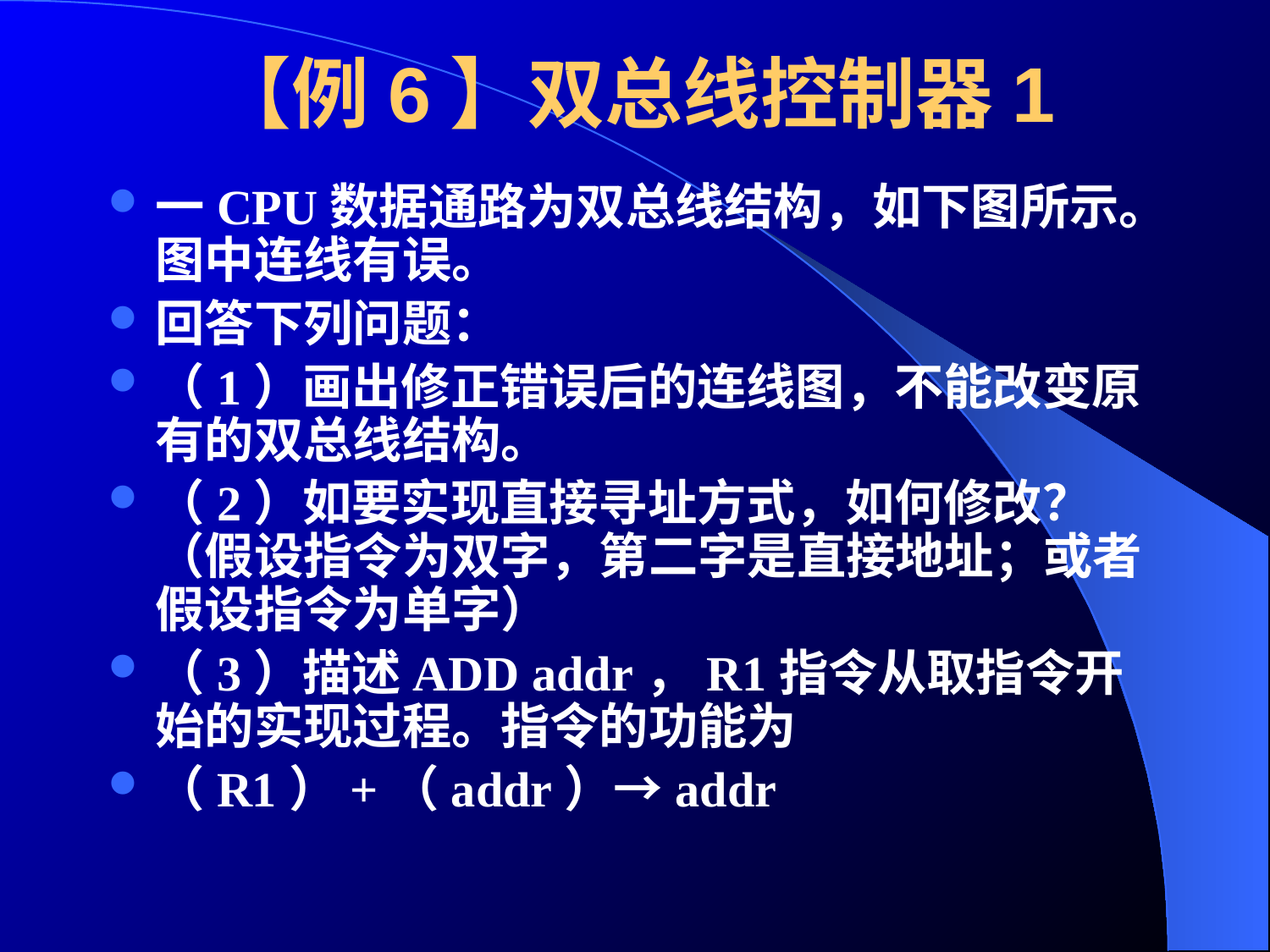

# 【例6】双总线控制器1
一CPU数据通路为双总线结构，如下图所示。图中连线有误。
回答下列问题：
（1）画出修正错误后的连线图，不能改变原有的双总线结构。
（2）如要实现直接寻址方式，如何修改？（假设指令为双字，第二字是直接地址；或者假设指令为单字）
（3）描述ADD addr，R1指令从取指令开始的实现过程。指令的功能为
（R1）+（addr）→addr